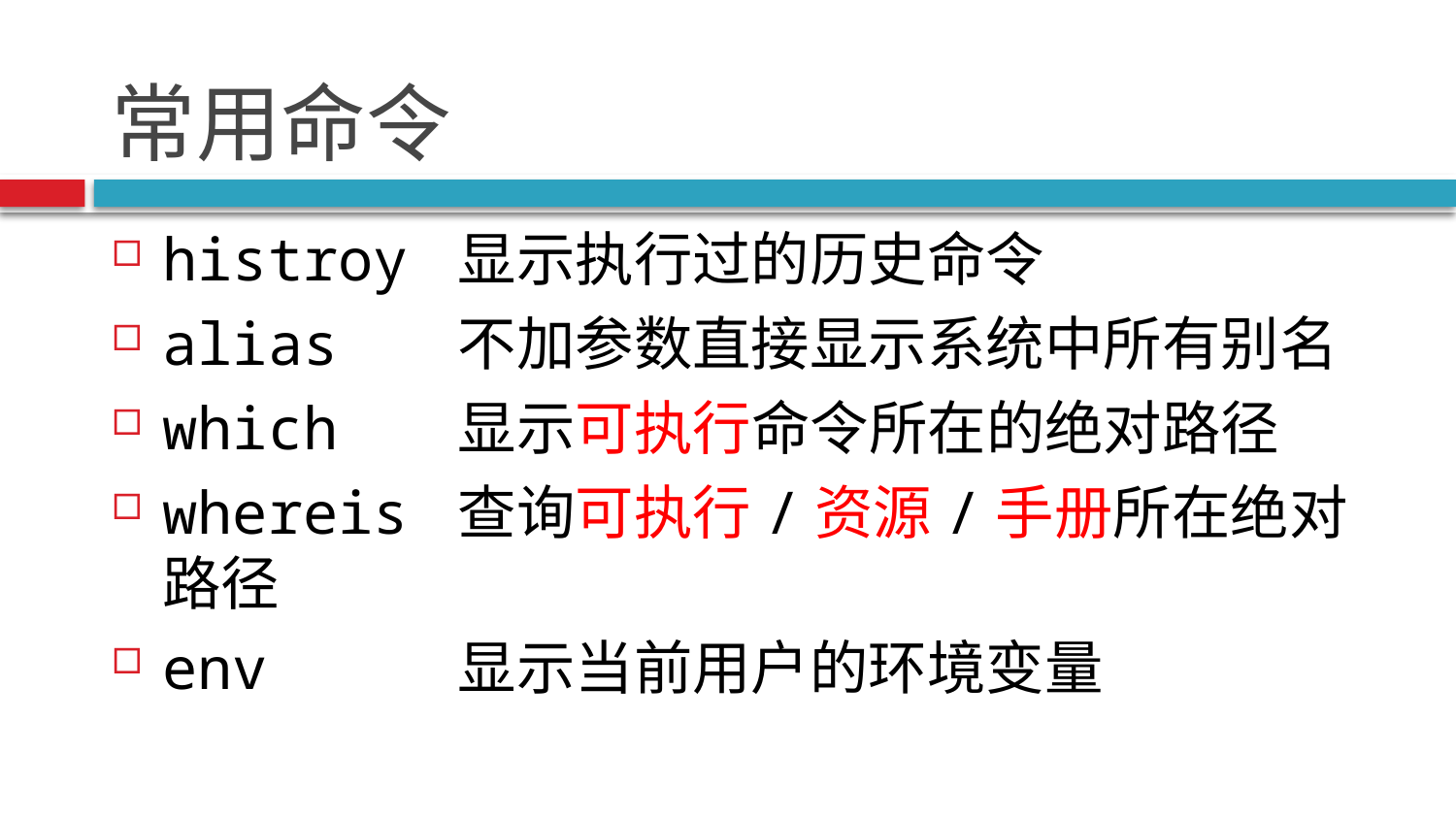

# 常用命令
histroy 显示执行过的历史命令
alias   不加参数直接显示系统中所有别名
which   显示可执行命令所在的绝对路径
whereis 查询可执行/资源/手册所在绝对路径
env     显示当前用户的环境变量